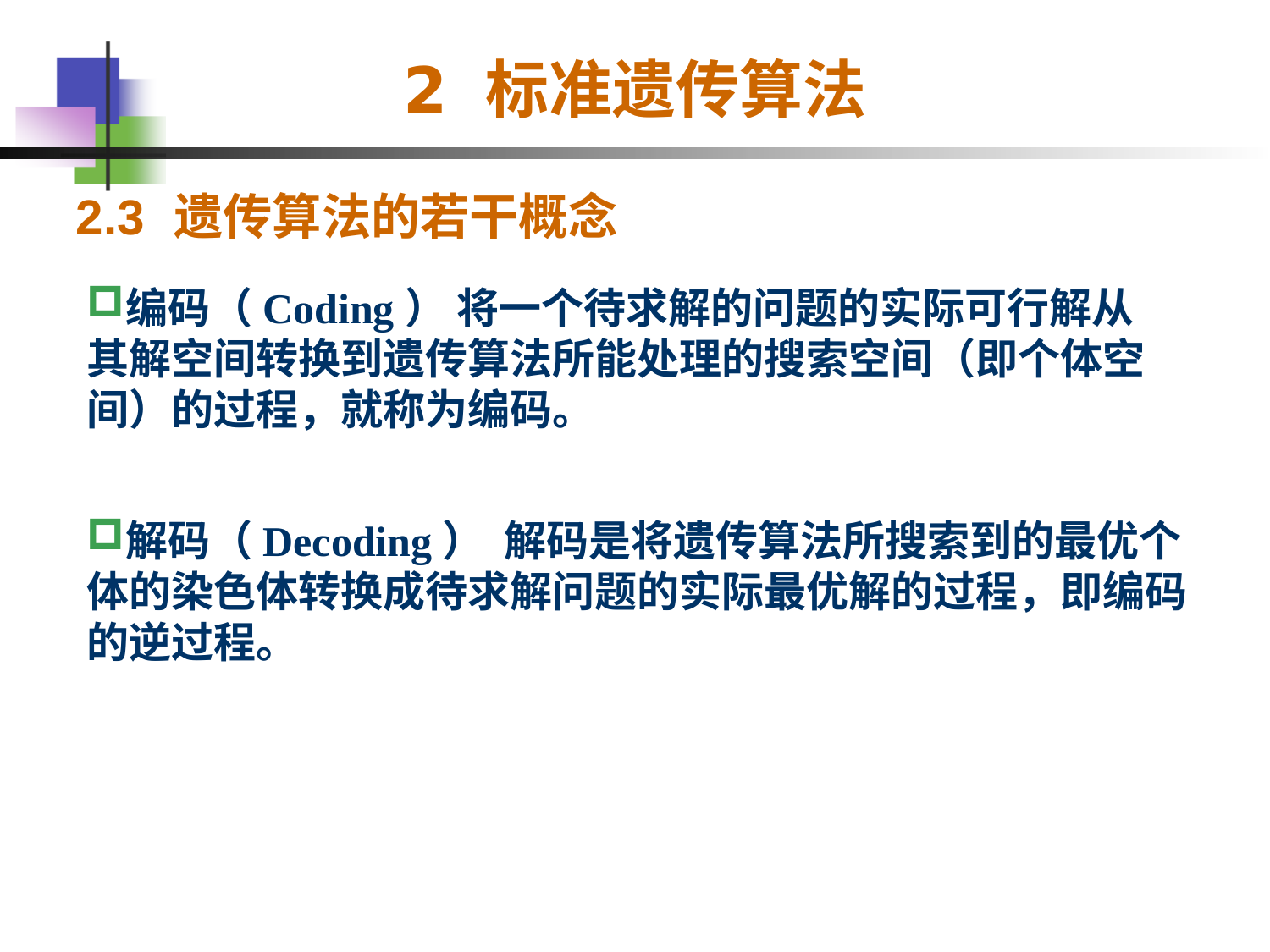

# 2 标准遗传算法
2.3 遗传算法的若干概念
编码（Coding） 将一个待求解的问题的实际可行解从其解空间转换到遗传算法所能处理的搜索空间（即个体空间）的过程，就称为编码。
解码（Decoding）  解码是将遗传算法所搜索到的最优个体的染色体转换成待求解问题的实际最优解的过程，即编码的逆过程。